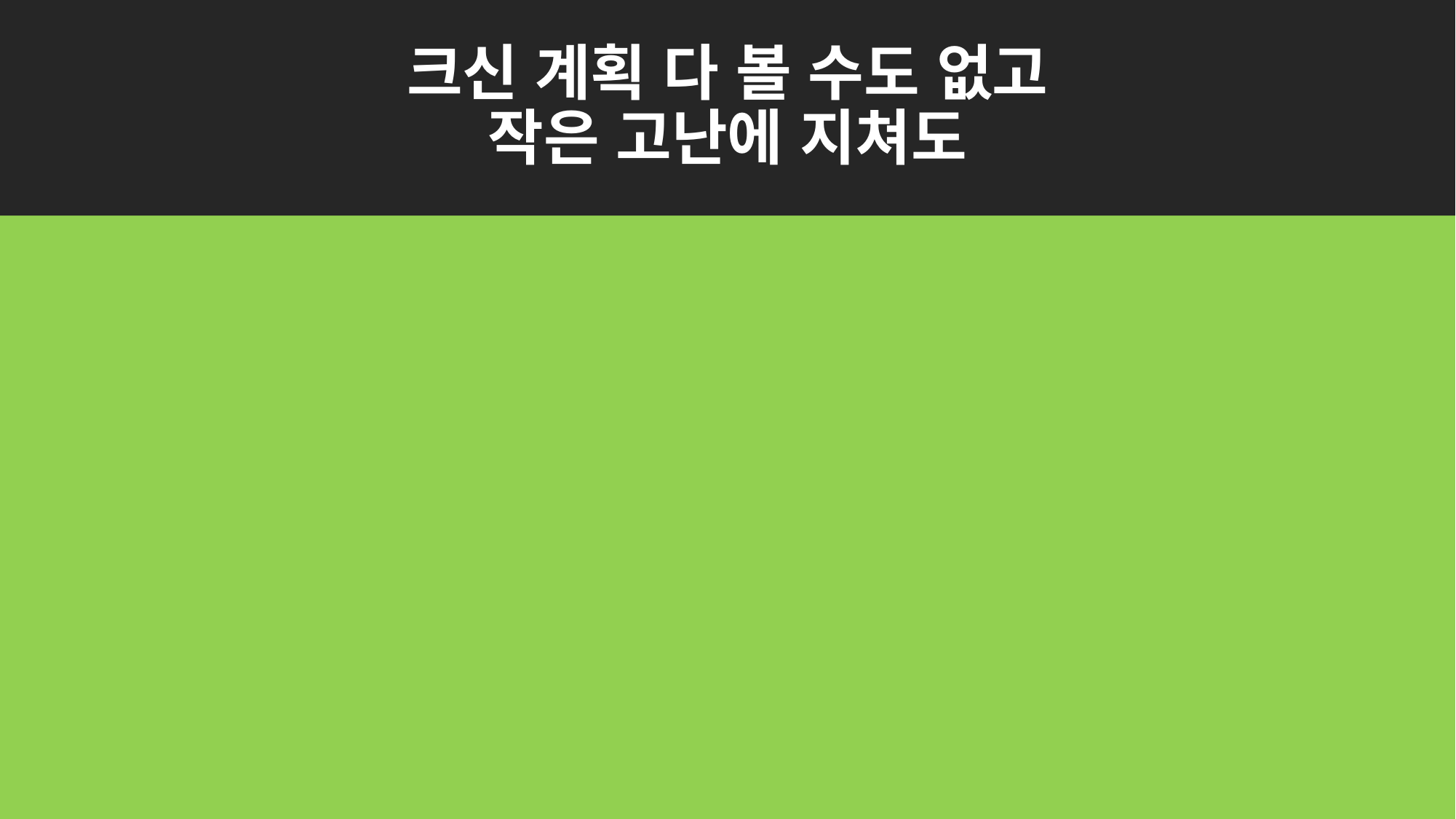

# 크신 계획 다 볼 수도 없고 작은 고난에 지쳐도